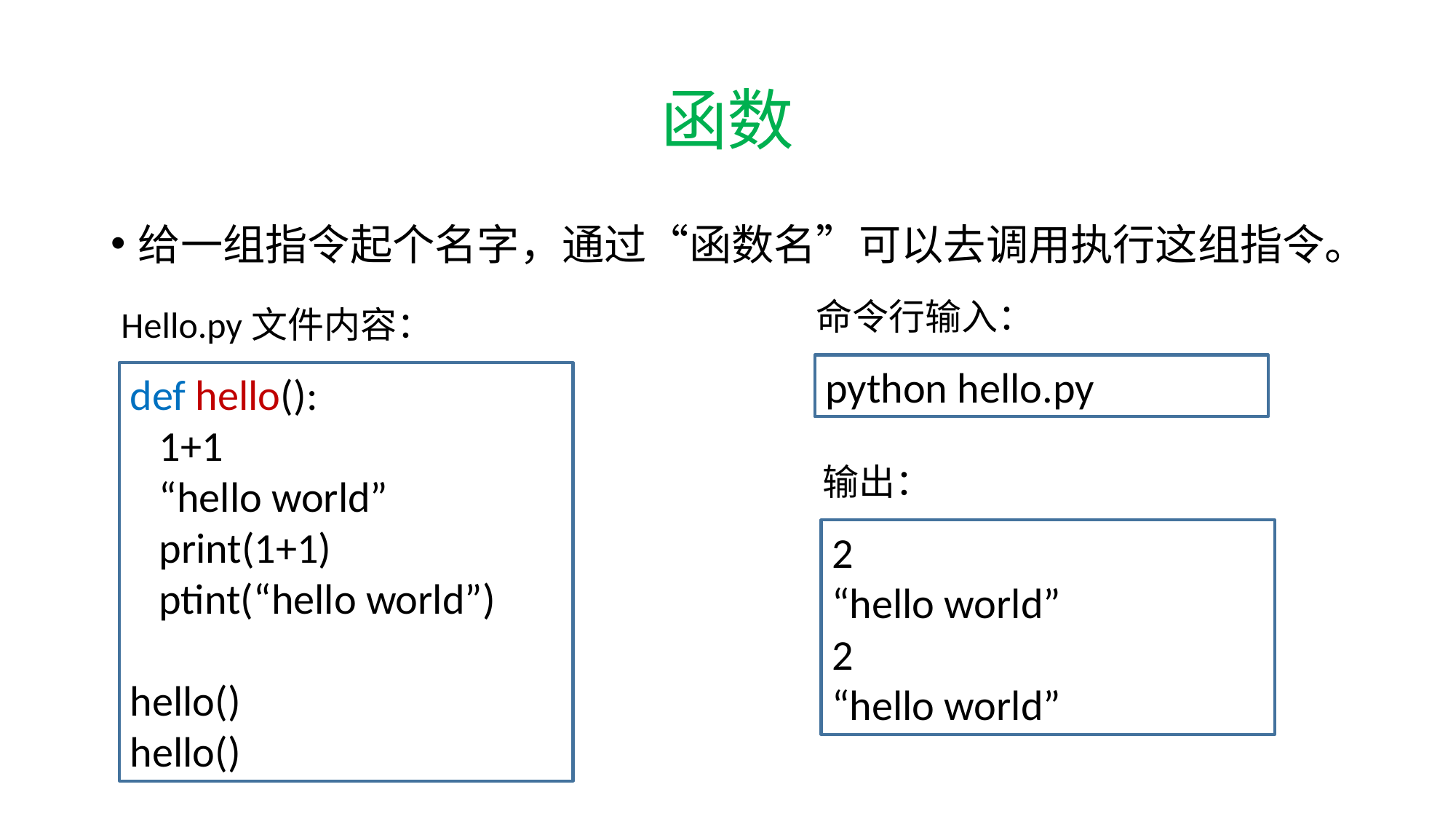

# 函数
给一组指令起个名字，通过“函数名”可以去调用执行这组指令。
命令行输入：
Hello.py文件内容：
python hello.py
def hello():
   1+1
   “hello world”
   print(1+1)
   ptint(“hello world”)

hello()
hello()
输出：
2
“hello world”
2
“hello world”